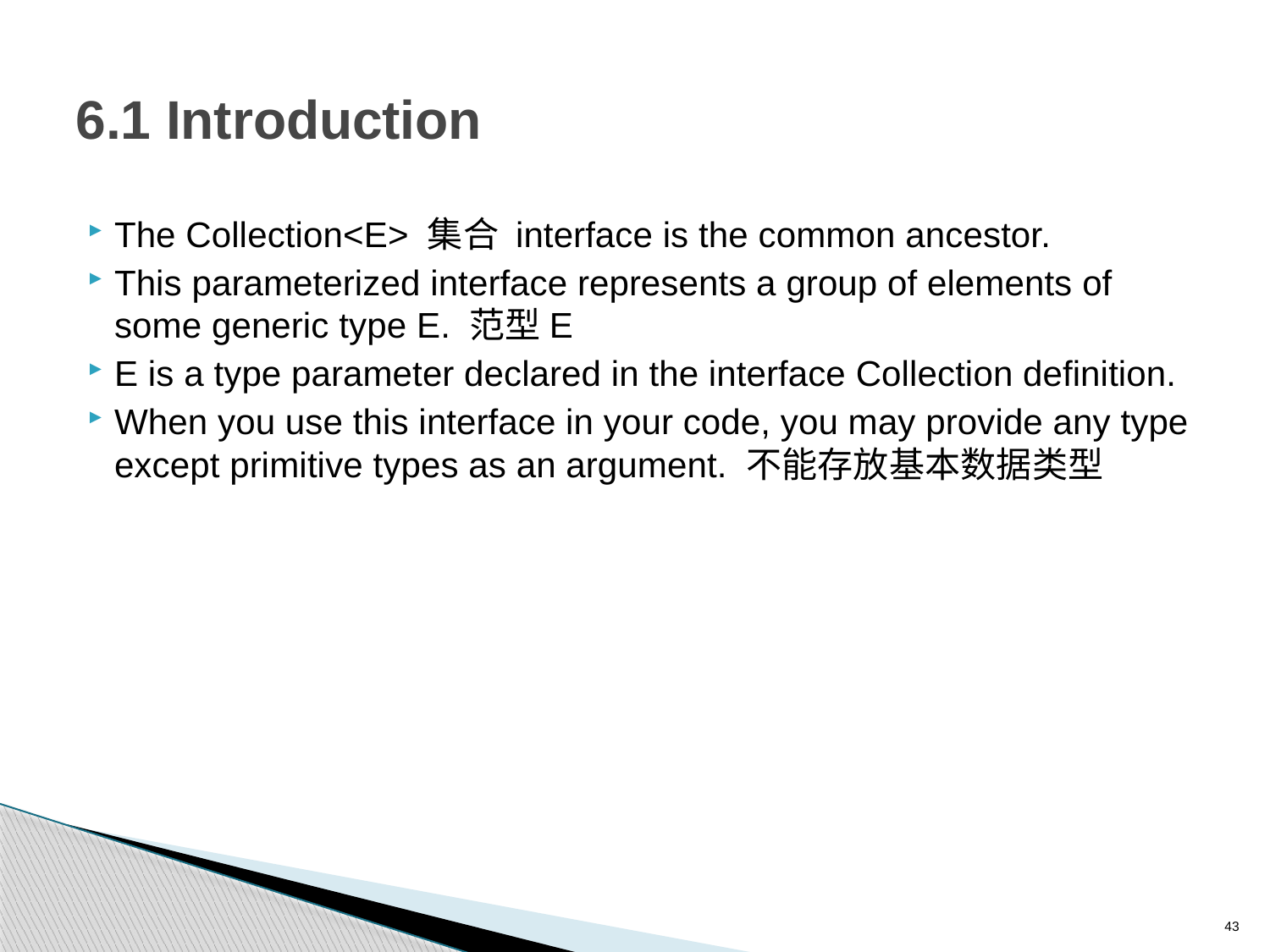

# 6.1 Introduction
The Collection<E> 集合 interface is the common ancestor.
This parameterized interface represents a group of elements of some generic type E. 范型E
E is a type parameter declared in the interface Collection definition.
When you use this interface in your code, you may provide any type except primitive types as an argument. 不能存放基本数据类型
43